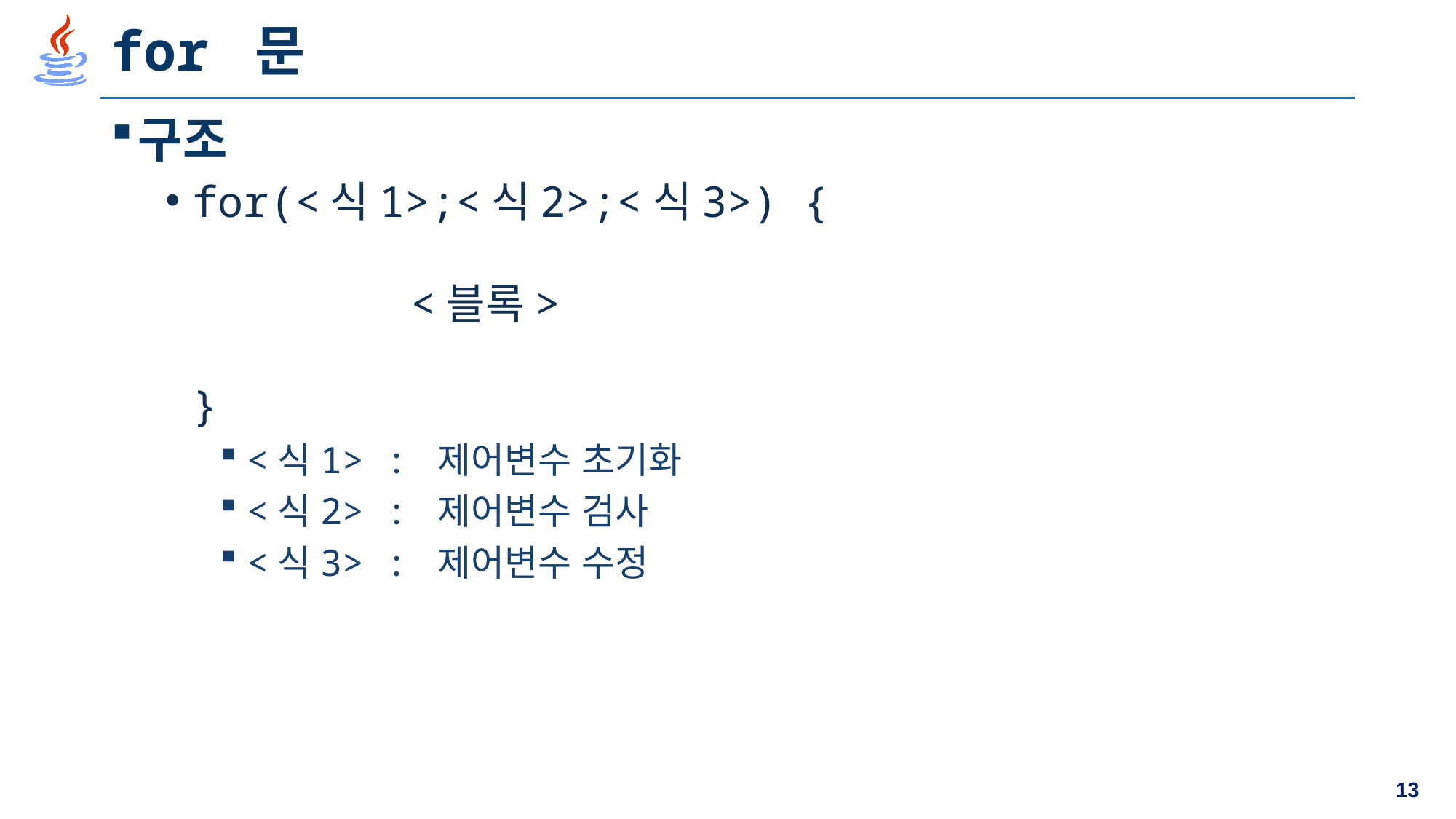

# for 문
구조
for(<식1>;<식2>;<식3>) {
		<블록>
}
<식1> : 제어변수 초기화
<식2> : 제어변수 검사
<식3> : 제어변수 수정
13